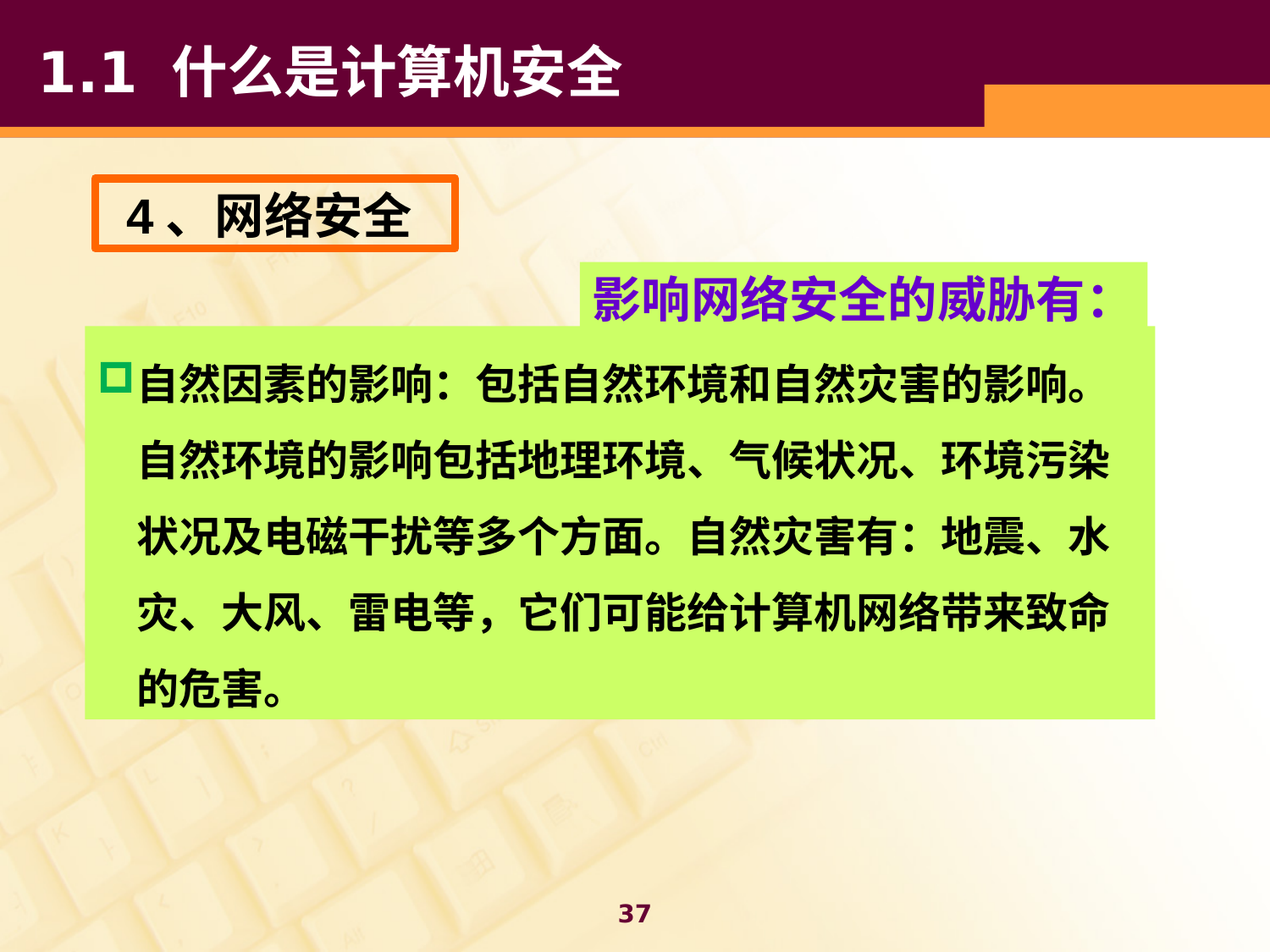

1.1 什么是计算机安全

4、网络安全
影响网络安全的威胁有：
自然因素的影响：包括自然环境和自然灾害的影响。自然环境的影响包括地理环境、气候状况、环境污染状况及电磁干扰等多个方面。自然灾害有：地震、水灾、大风、雷电等，它们可能给计算机网络带来致命的危害。